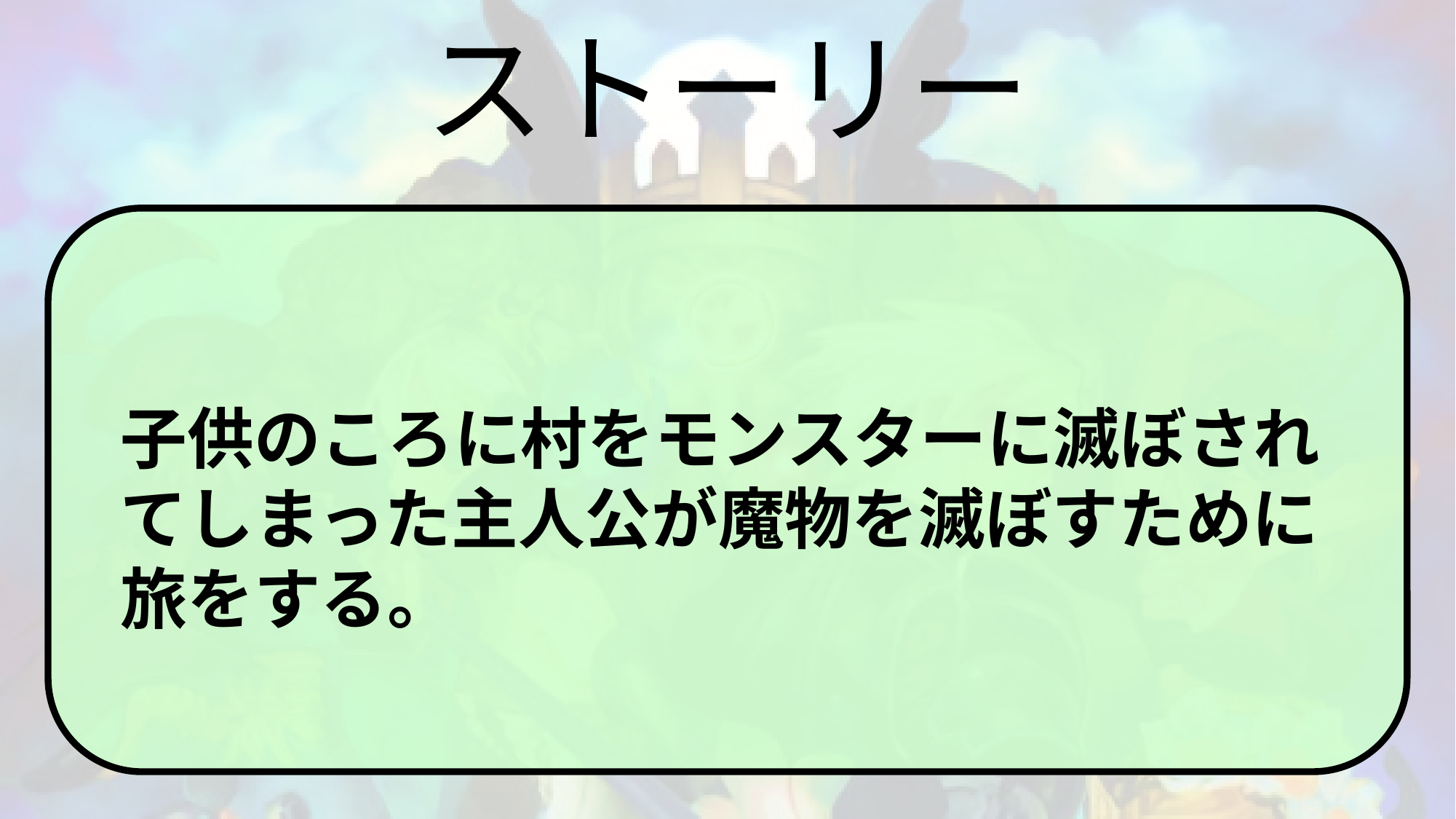

ストーリー

子供のころに村をモンスターに滅ぼされてしまった主人公が魔物を滅ぼすために旅をする。